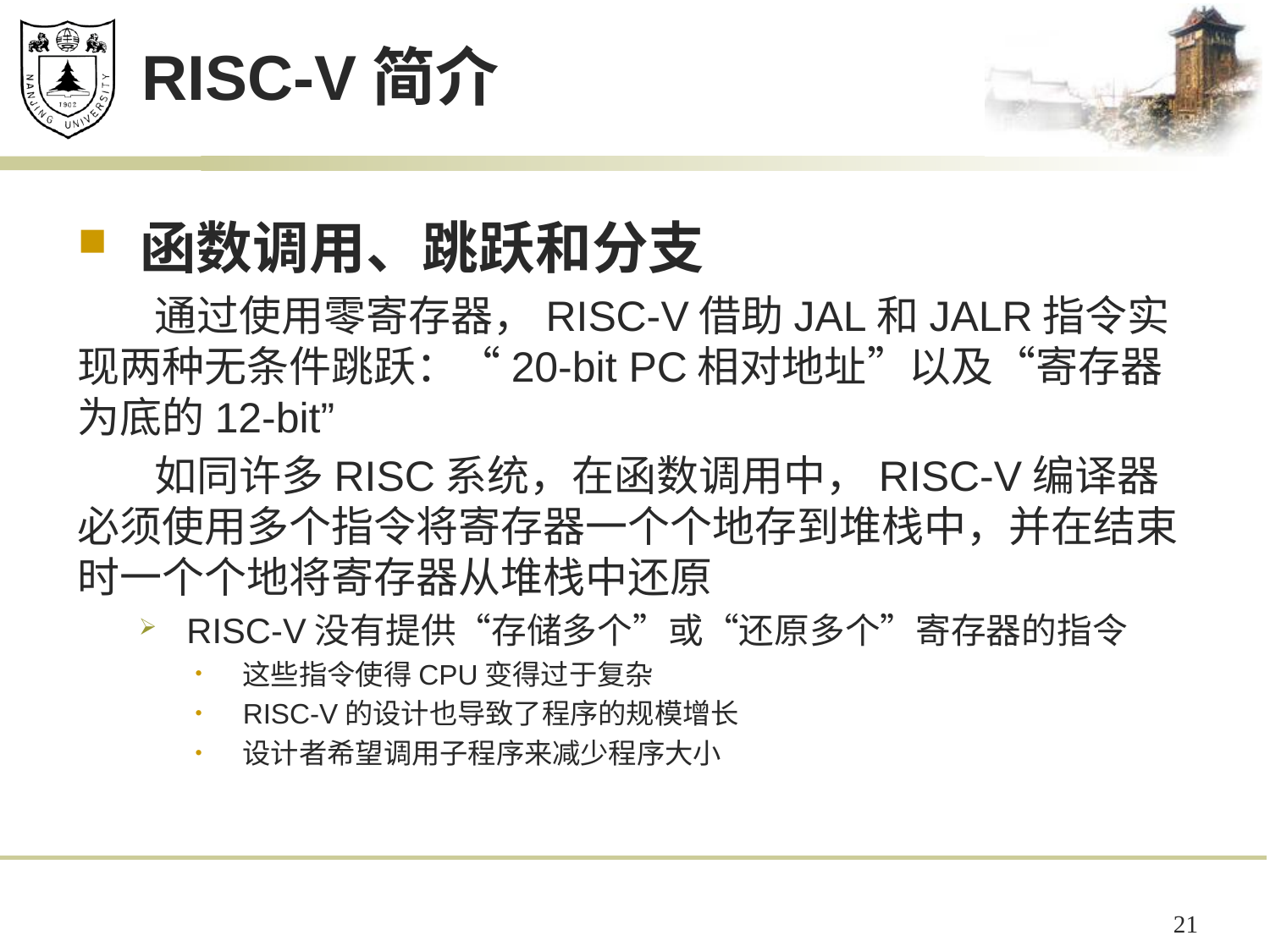

# RISC-V简介
函数调用、跳跃和分支
       通过使用零寄存器，RISC-V借助JAL和JALR指令实现两种无条件跳跃：“20-bit PC相对地址”以及“寄存器为底的12-bit”
       如同许多RISC系统，在函数调用中，RISC-V编译器必须使用多个指令将寄存器一个个地存到堆栈中，并在结束时一个个地将寄存器从堆栈中还原
RISC-V没有提供“存储多个”或“还原多个”寄存器的指令
这些指令使得CPU变得过于复杂
RISC-V的设计也导致了程序的规模增长
设计者希望调用子程序来减少程序大小